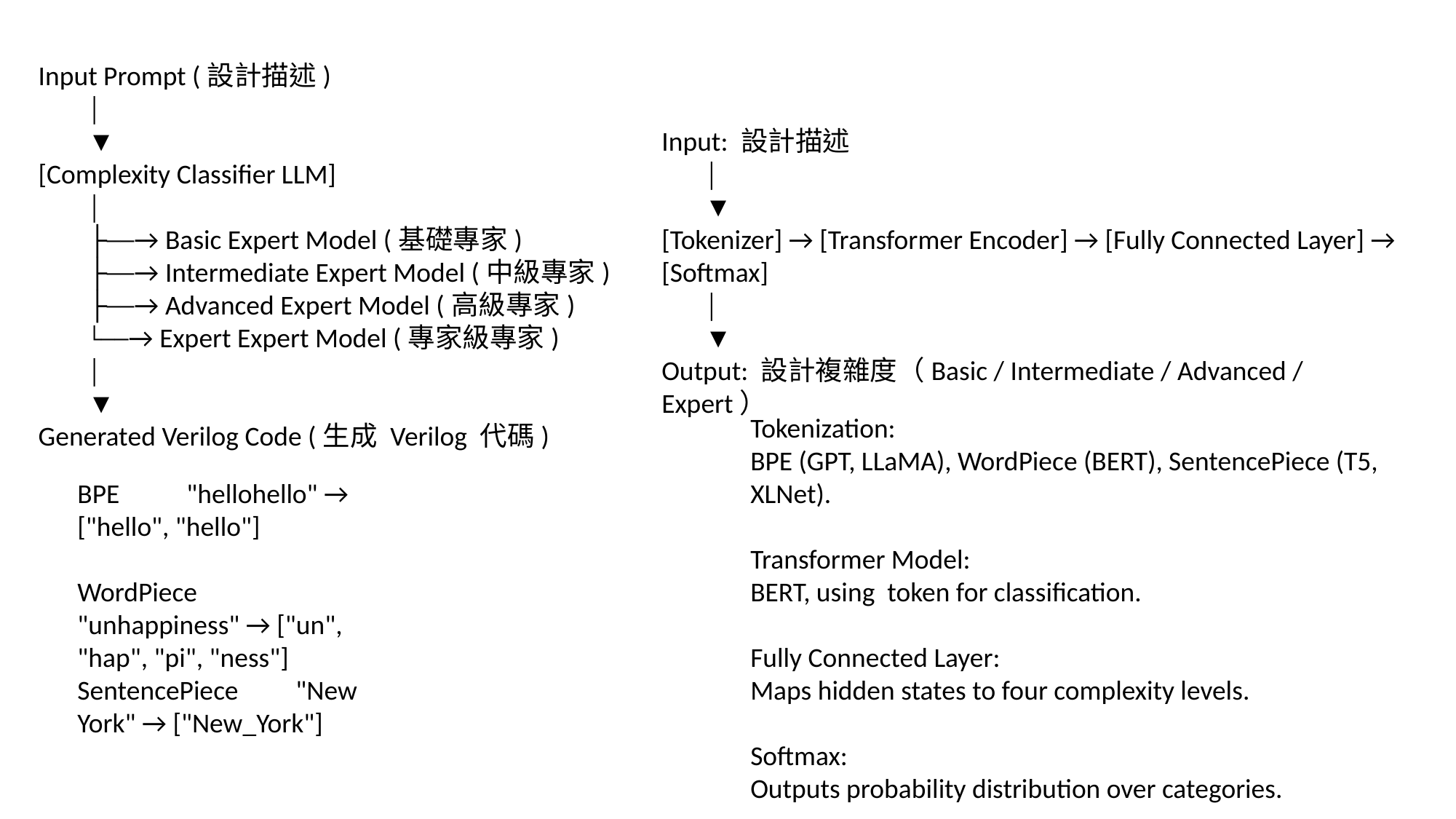

Input Prompt (設計描述)
        │
        ▼
[Complexity Classifier LLM]
        │
        ├──→ Basic Expert Model (基礎專家)
        ├──→ Intermediate Expert Model (中級專家)
        ├──→ Advanced Expert Model (高級專家)
        └──→ Expert Expert Model (專家級專家)
        │
        ▼
Generated Verilog Code (生成 Verilog 代碼)
Input: 設計描述
       │
       ▼
[Tokenizer] → [Transformer Encoder] → [Fully Connected Layer] → [Softmax]
       │
       ▼
Output: 設計複雜度（Basic / Intermediate / Advanced / Expert）
Tokenization:
BPE (GPT, LLaMA), WordPiece (BERT), SentencePiece (T5, XLNet).

Transformer Model:
BERT, using  token for classification.

Fully Connected Layer:
Maps hidden states to four complexity levels.

Softmax:
Outputs probability distribution over categories.
BPE	"hellohello" → ["hello", "hello"]

WordPiece	"unhappiness" → ["un", "hap", "pi", "ness"]
SentencePiece	"New York" → ["New_York"]